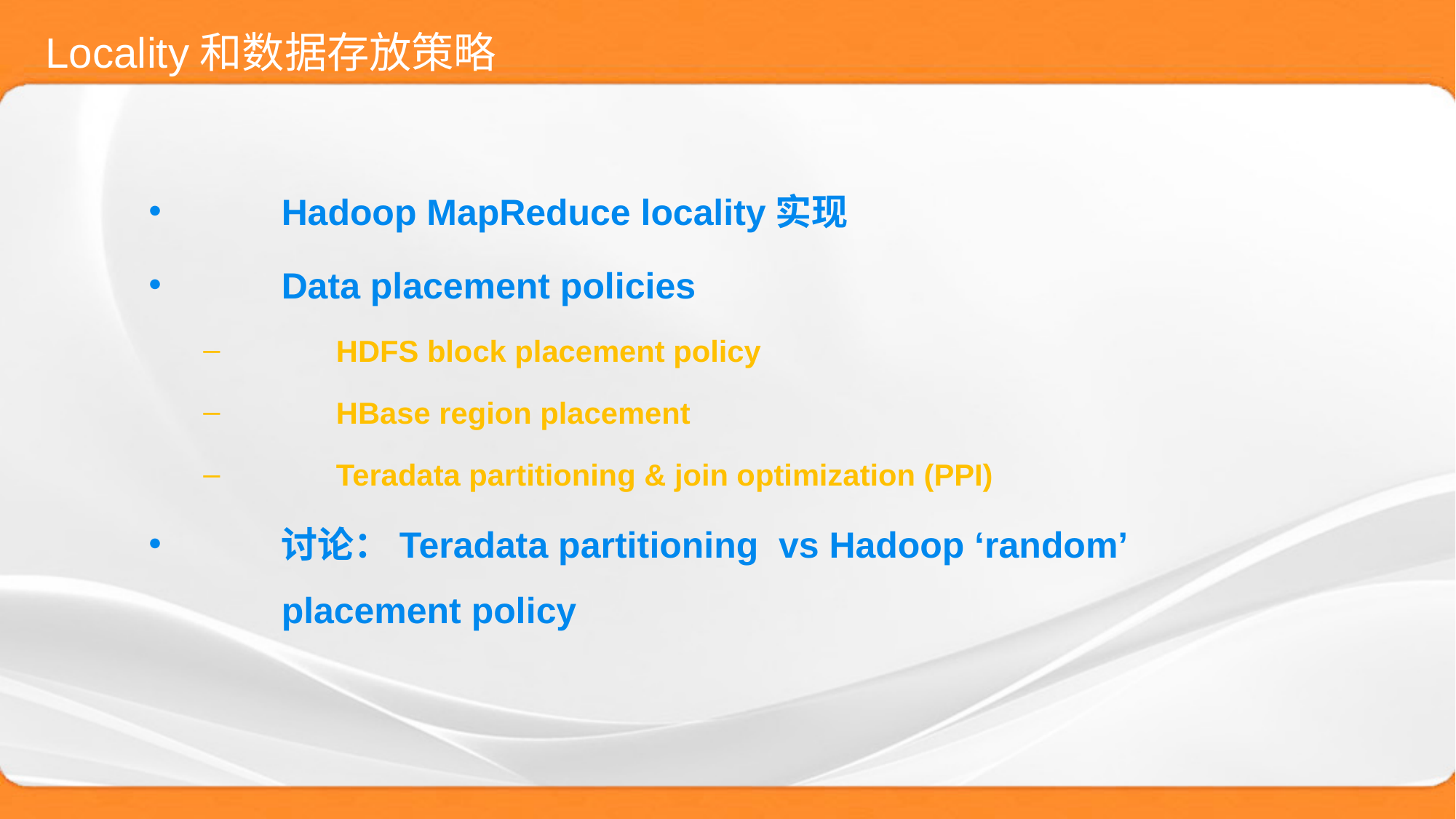

# Locality和数据存放策略
Hadoop MapReduce locality实现
Data placement policies
HDFS block placement policy
HBase region placement
Teradata partitioning & join optimization (PPI)
讨论：Teradata partitioning  vs Hadoop ‘random’ placement policy